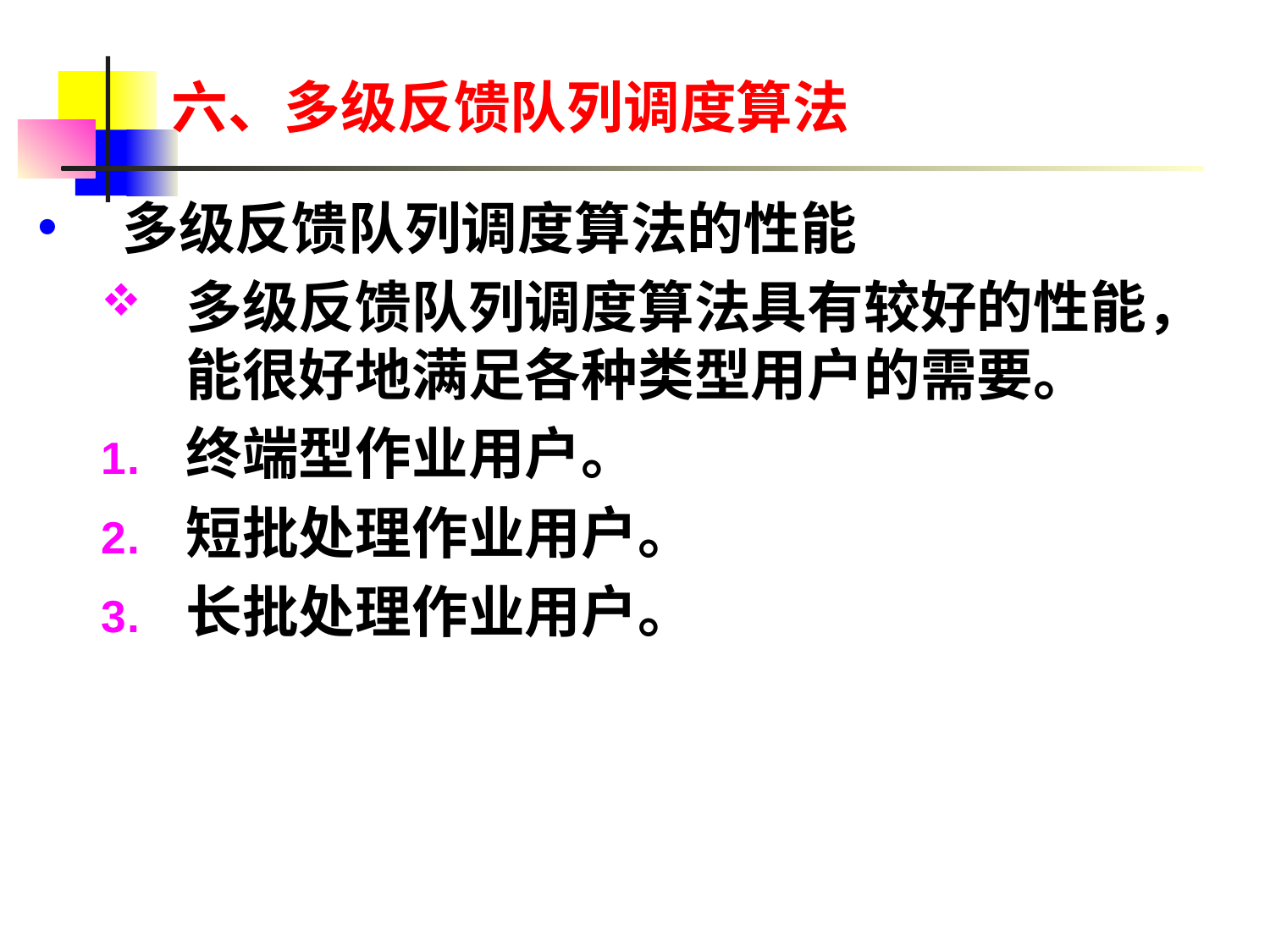

# 六、多级反馈队列调度算法
多级反馈队列调度算法的性能
多级反馈队列调度算法具有较好的性能，能很好地满足各种类型用户的需要。
终端型作业用户。
短批处理作业用户。
长批处理作业用户。